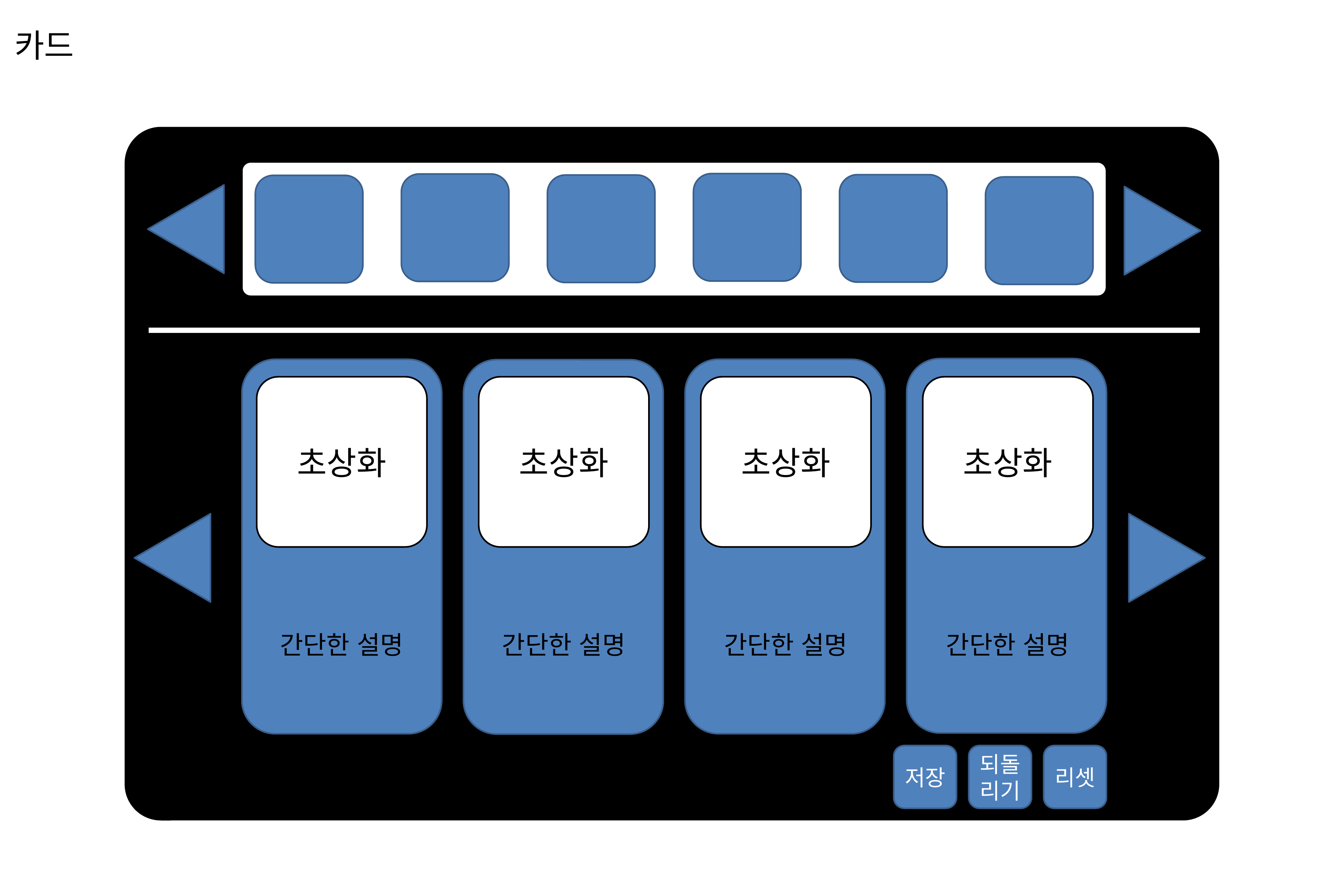

카드

초상화
초상화
초상화
초상화

간단한 설명
간단한 설명
간단한 설명
간단한 설명
저장
되돌리기
리셋